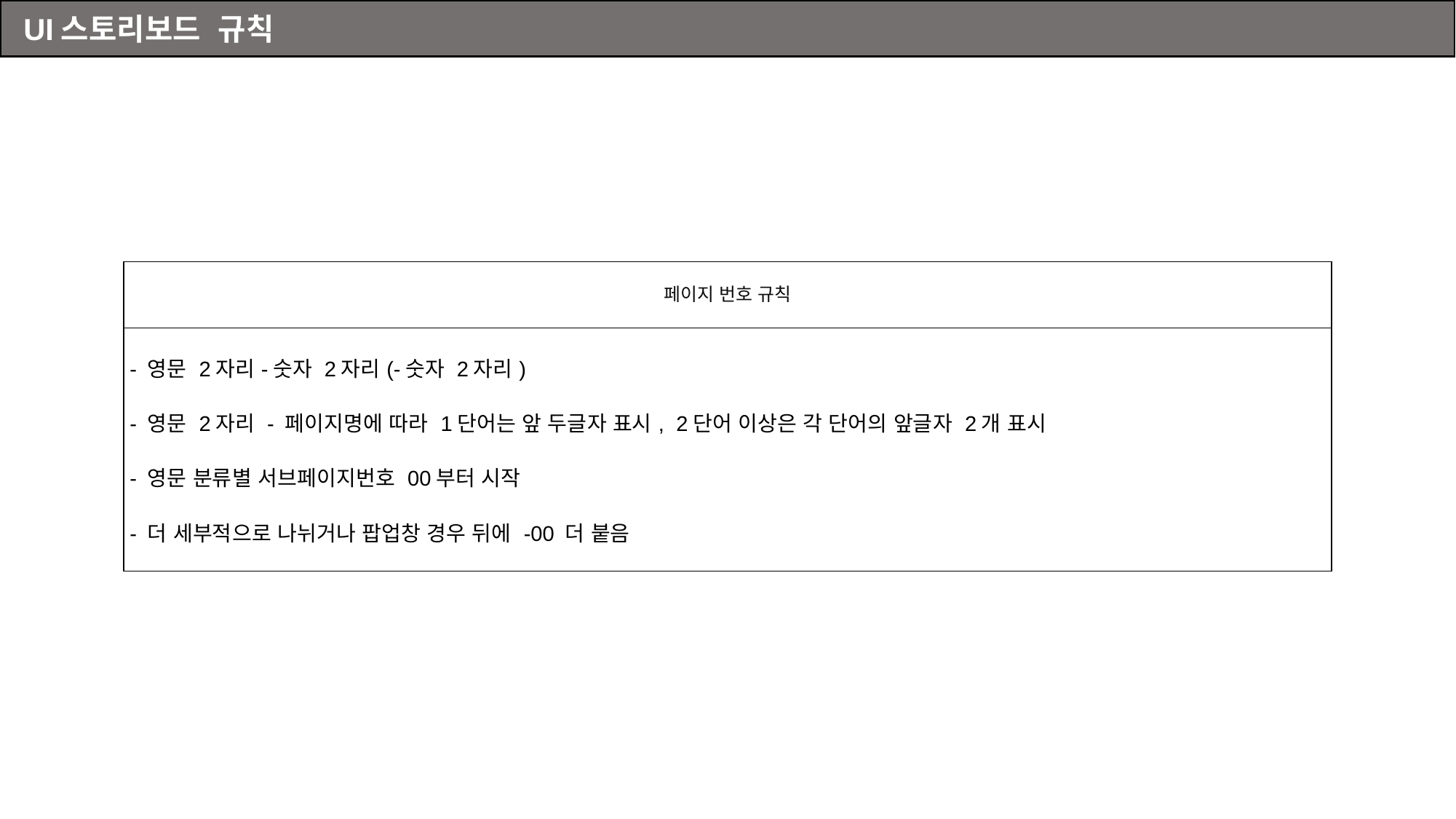

UI스토리보드  규칙

| 페이지 번호 규칙 |
| --- |
| - 영문 2자리-숫자 2자리(-숫자 2자리) - 영문 2자리 - 페이지명에 따라 1단어는 앞 두글자 표시,  2단어 이상은 각 단어의 앞글자 2개 표시 - 영문 분류별 서브페이지번호 00부터 시작 - 더 세부적으로 나뉘거나 팝업창 경우 뒤에 -00 더 붙음 |